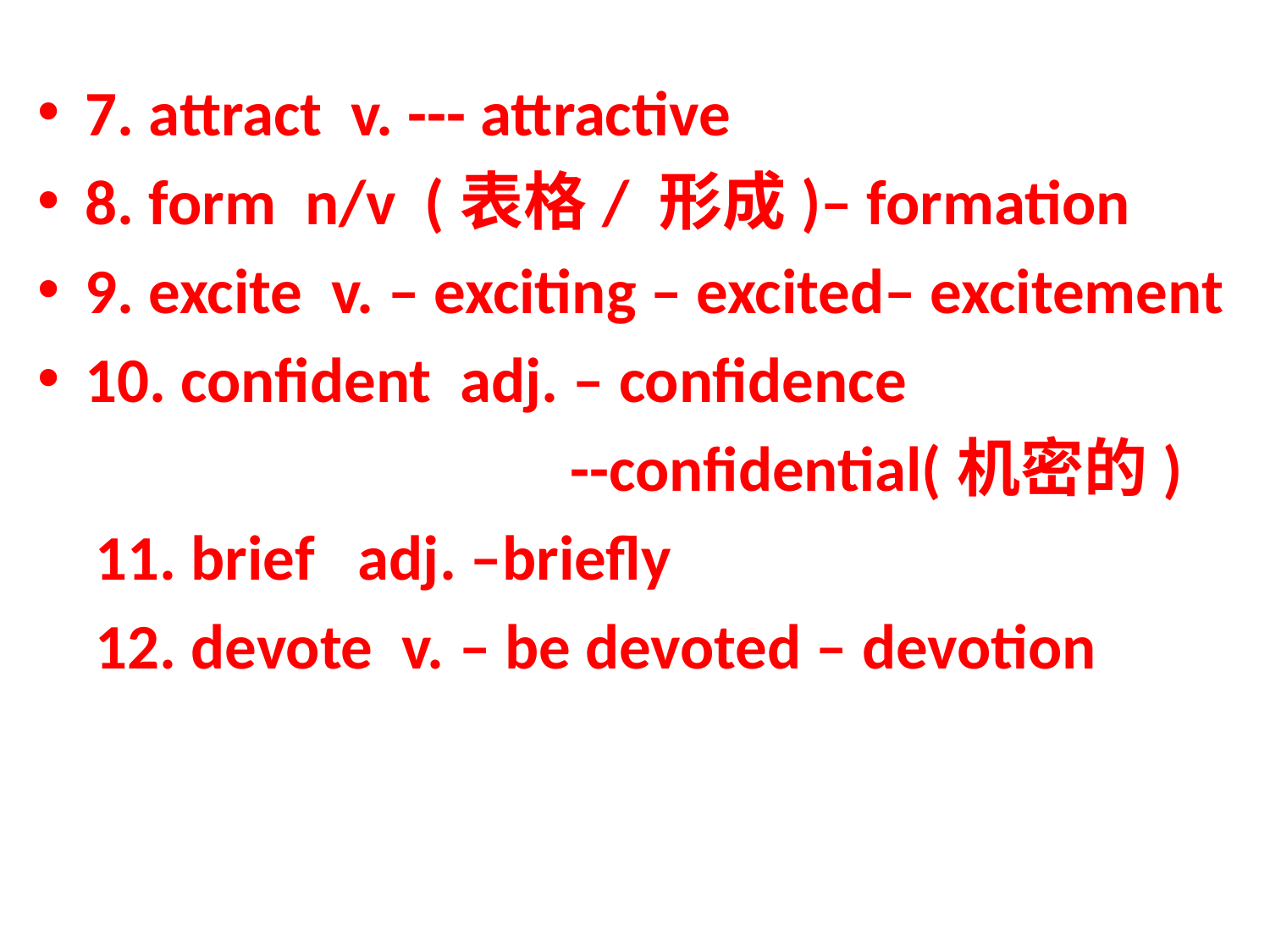

7. attract  v. --- attractive
8. form  n/v  (表格/ 形成)– formation
9. excite  v. – exciting – excited– excitement
10. confident  adj. – confidence
                                     --confidential(机密的)
    11. brief   adj. –briefly
    12. devote  v. – be devoted – devotion